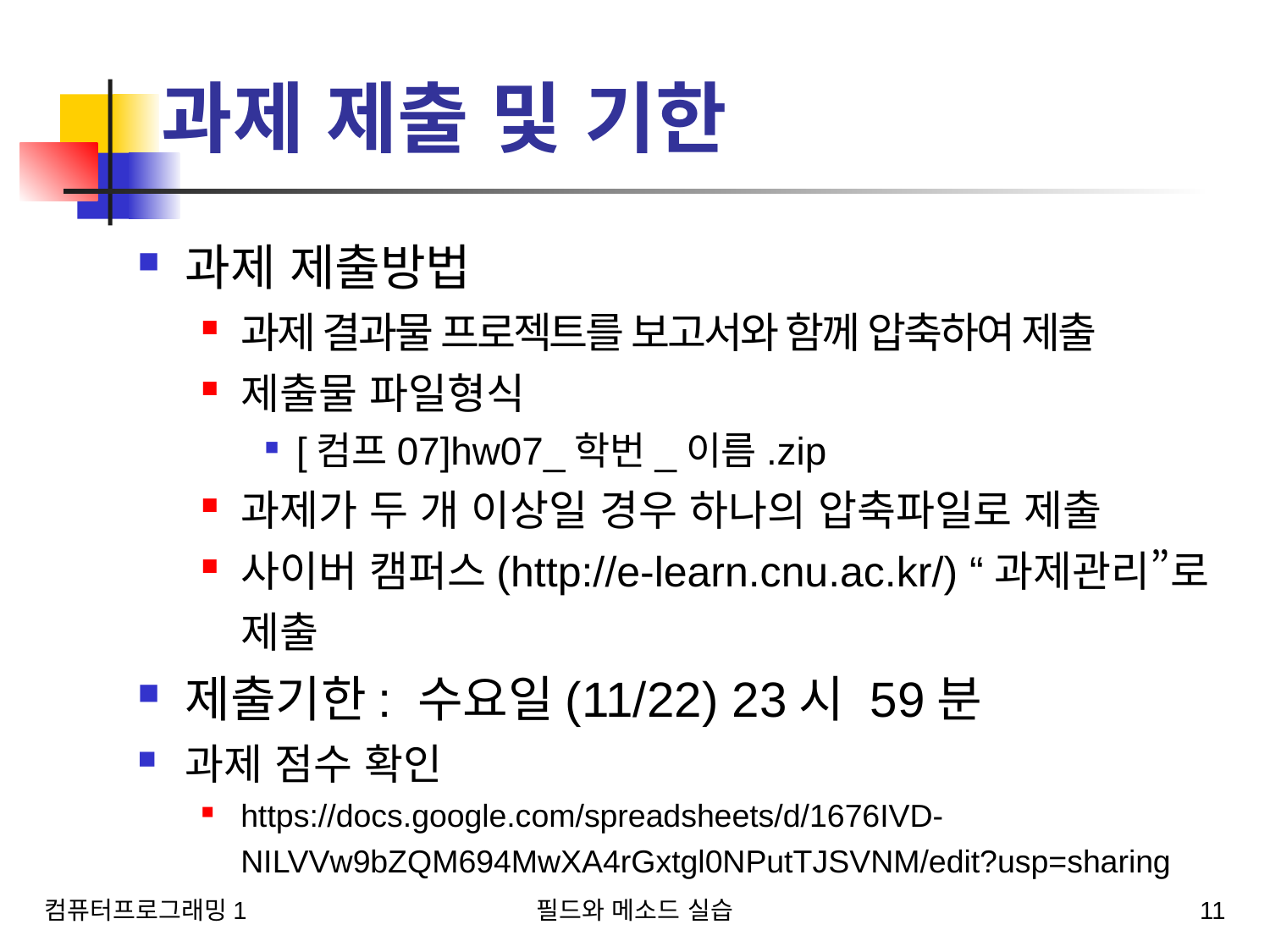

# 과제 제출 및 기한
과제 제출방법
과제 결과물 프로젝트를 보고서와 함께 압축하여 제출
제출물 파일형식
[컴프07]hw07_학번_이름.zip
과제가 두 개 이상일 경우 하나의 압축파일로 제출
사이버 캠퍼스(http://e-learn.cnu.ac.kr/) “과제관리”로 제출
제출기한: 수요일(11/22) 23시 59분
과제 점수 확인
https://docs.google.com/spreadsheets/d/1676IVD-NILVVw9bZQM694MwXA4rGxtgl0NPutTJSVNM/edit?usp=sharing
컴퓨터프로그래밍1
필드와 메소드 실습
11